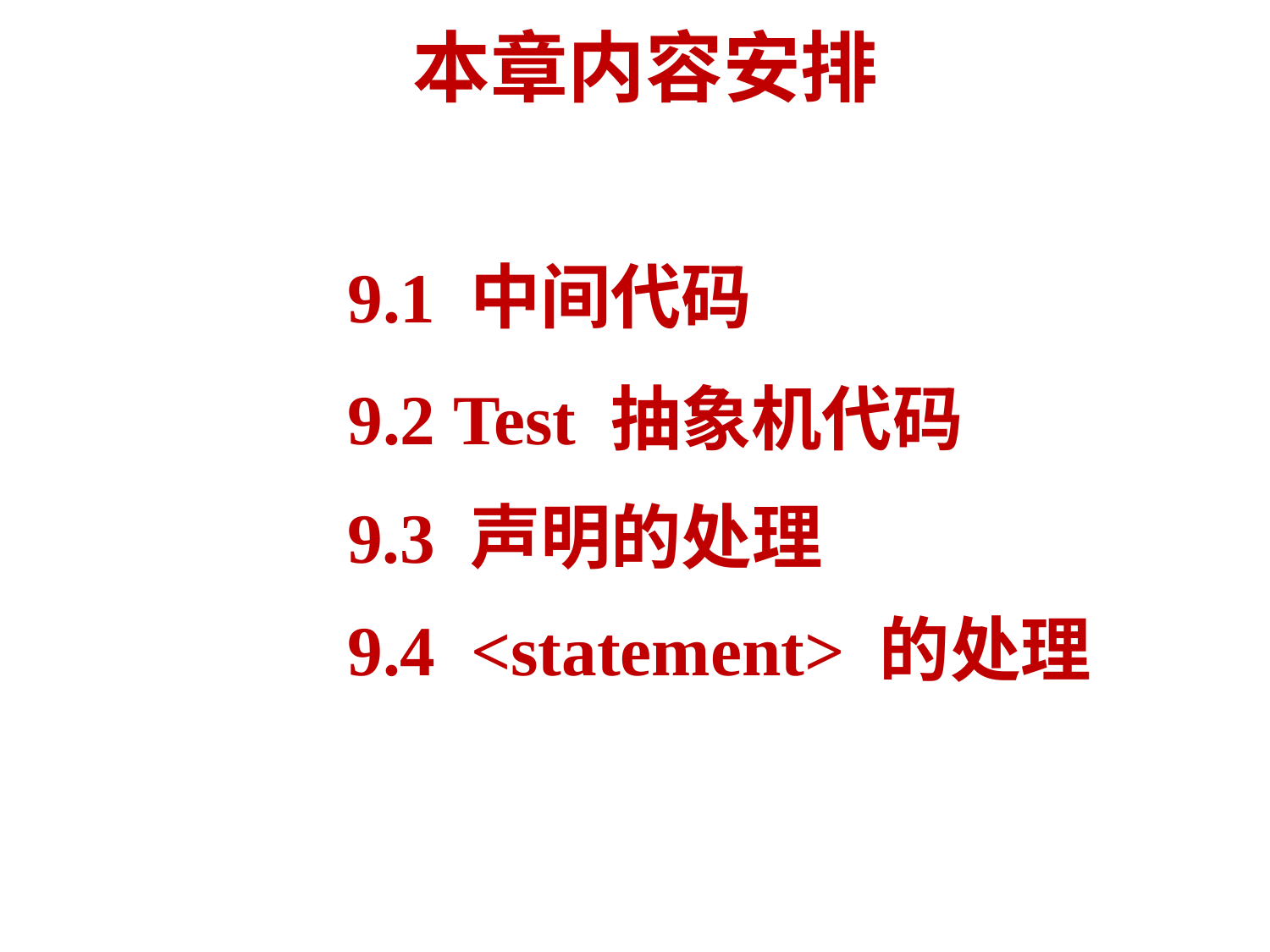

本章内容安排
9.1 中间代码
9.2 Test 抽象机代码
9.3 声明的处理
9.4  <statement> 的处理